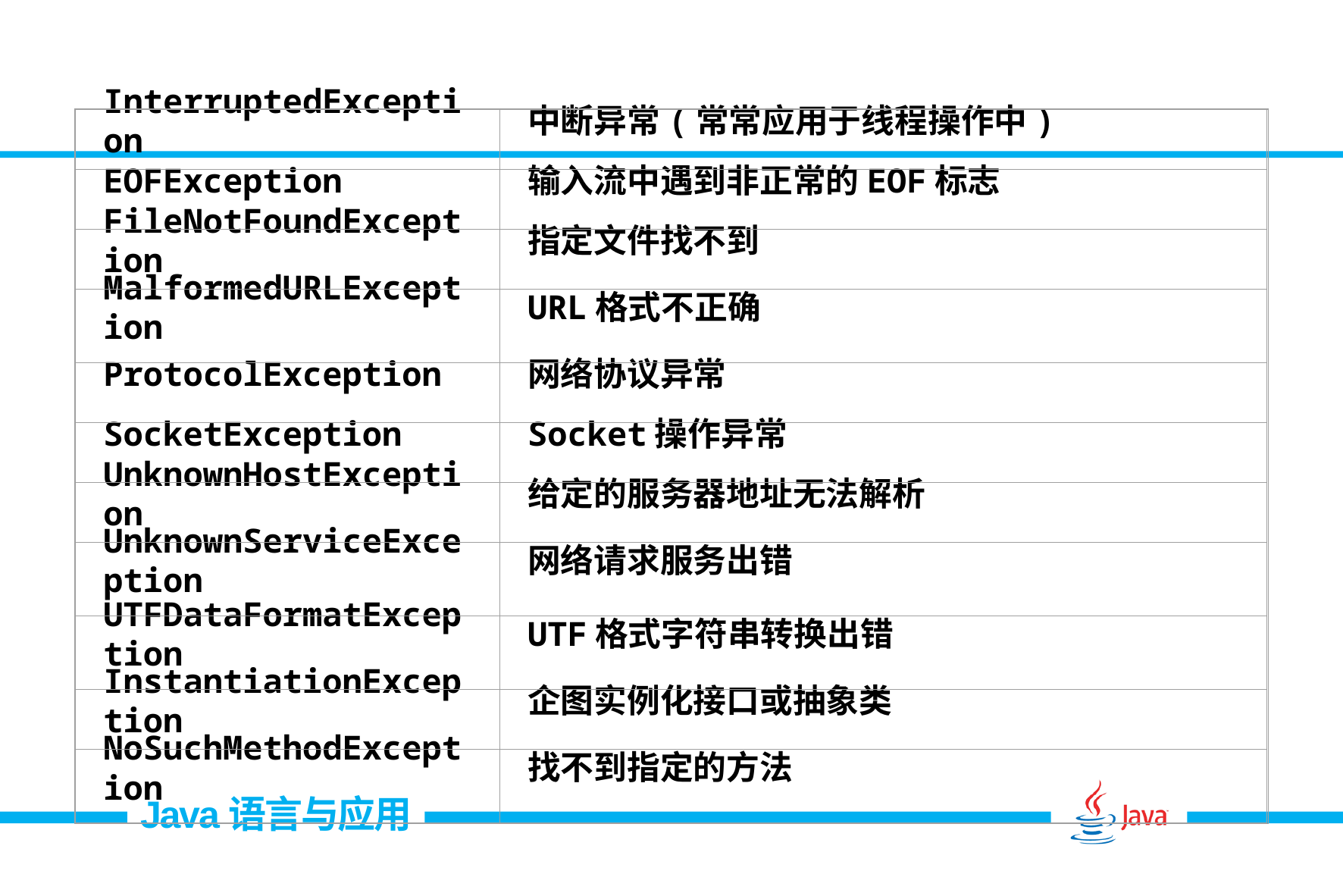

#

InterruptedException

中断异常(常常应用于线程操作中)

EOFException

输入流中遇到非正常的EOF标志

FileNotFoundException

指定文件找不到

MalformedURLException

URL格式不正确

ProtocolException

网络协议异常

SocketException

Socket操作异常

UnknownHostException

给定的服务器地址无法解析

UnknownServiceException

网络请求服务出错

UTFDataFormatException

UTF格式字符串转换出错

InstantiationException

企图实例化接口或抽象类

NoSuchMethodException

找不到指定的方法

93